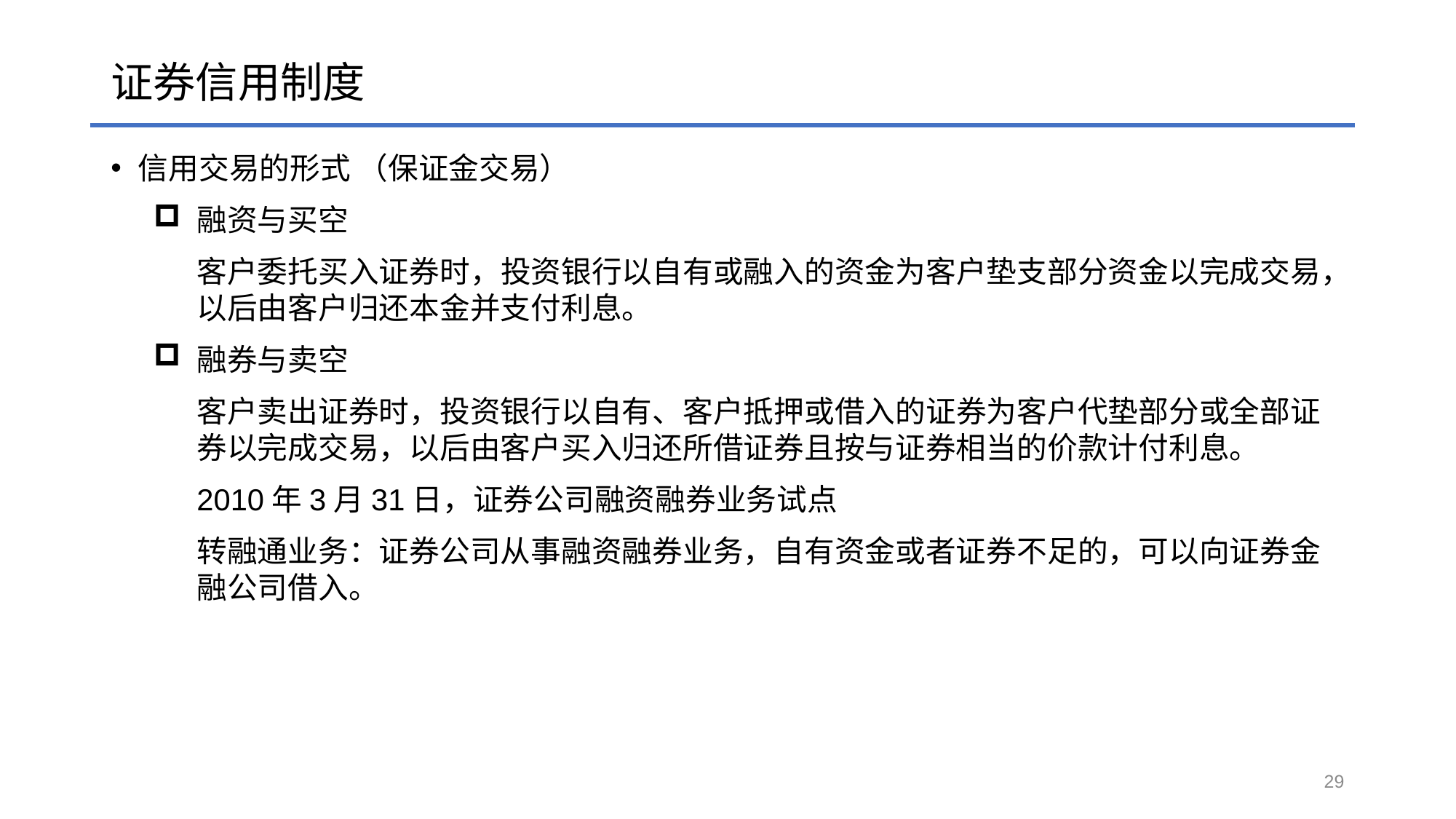

# 证券信用制度
信用交易的形式 （保证金交易）
融资与买空
客户委托买入证券时，投资银行以自有或融入的资金为客户垫支部分资金以完成交易，以后由客户归还本金并支付利息。
融券与卖空
客户卖出证券时，投资银行以自有、客户抵押或借入的证券为客户代垫部分或全部证券以完成交易，以后由客户买入归还所借证券且按与证券相当的价款计付利息。
2010年3月31日，证券公司融资融券业务试点
转融通业务：证券公司从事融资融券业务，自有资金或者证券不足的，可以向证券金融公司借入。

29